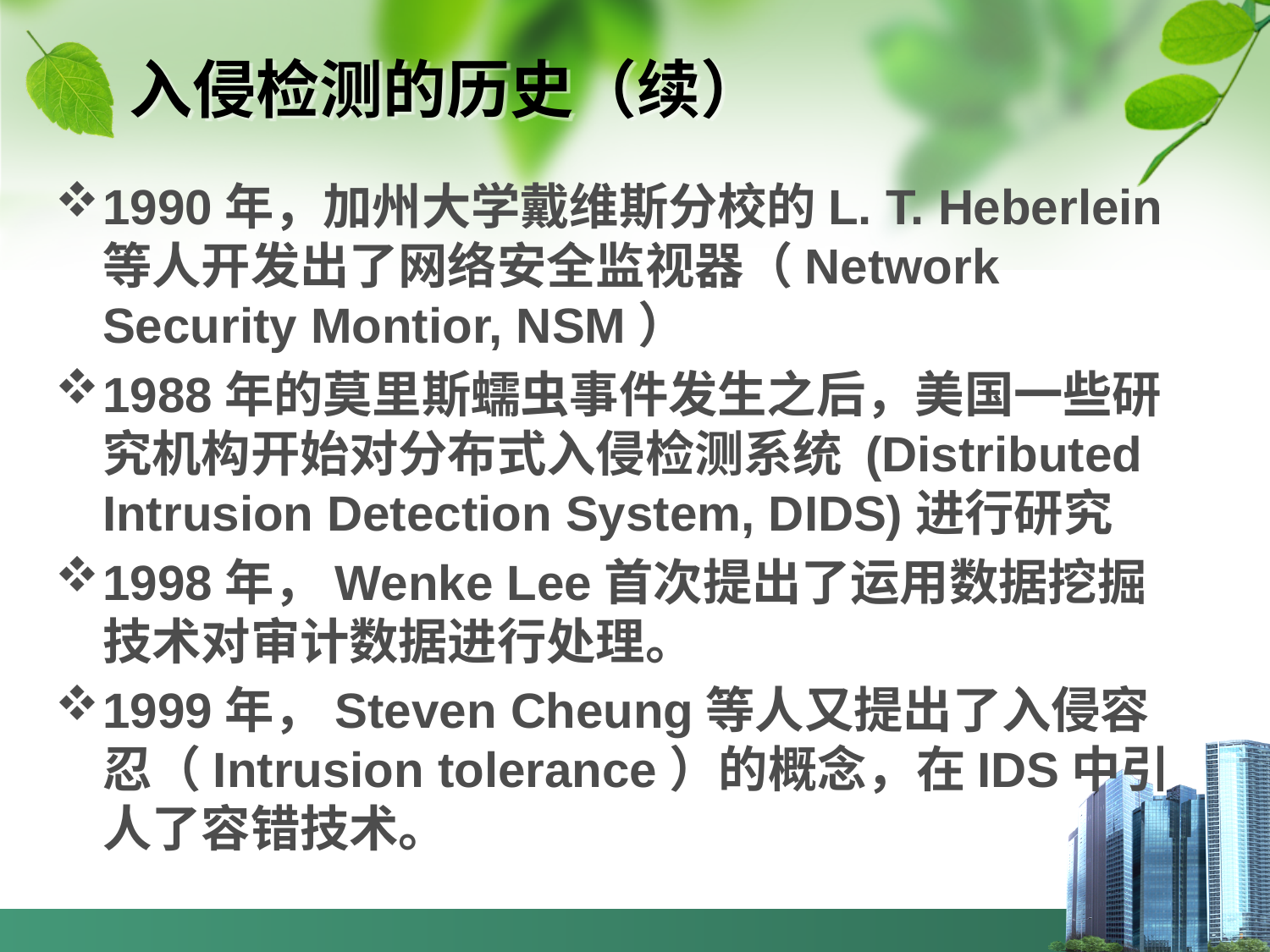

# 入侵检测的历史（续）
1990年，加州大学戴维斯分校的L. T. Heberlein等人开发出了网络安全监视器（Network Security Montior, NSM）
1988年的莫里斯蠕虫事件发生之后，美国一些研究机构开始对分布式入侵检测系统 (Distributed Intrusion Detection System, DIDS)进行研究
1998年，Wenke Lee首次提出了运用数据挖掘技术对审计数据进行处理。
1999年，Steven Cheung等人又提出了入侵容忍（Intrusion tolerance）的概念，在IDS中引人了容错技术。